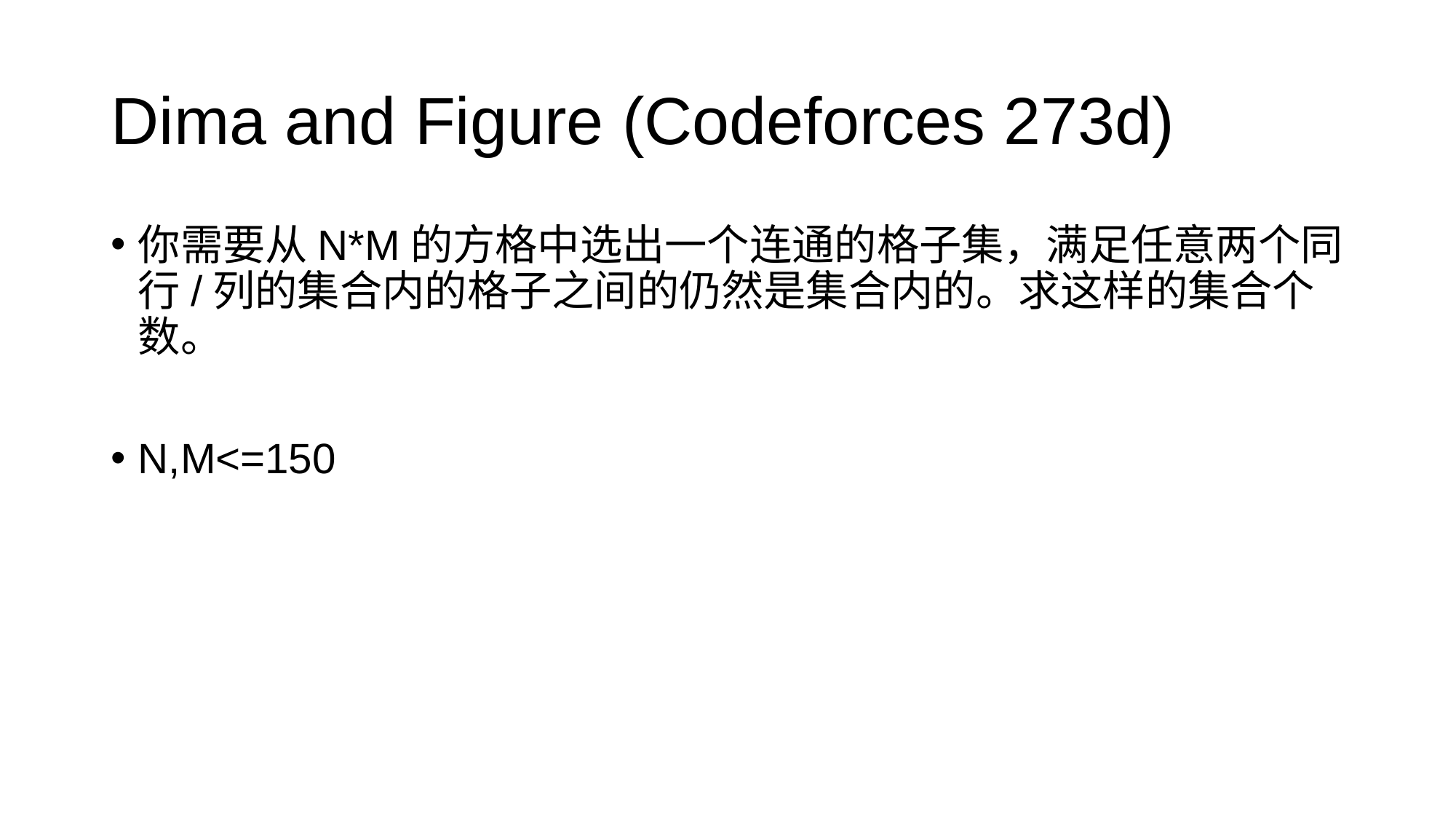

# Dima and Figure (Codeforces 273d)
你需要从N*M的方格中选出一个连通的格子集，满足任意两个同行/列的集合内的格子之间的仍然是集合内的。求这样的集合个数。

N,M<=150